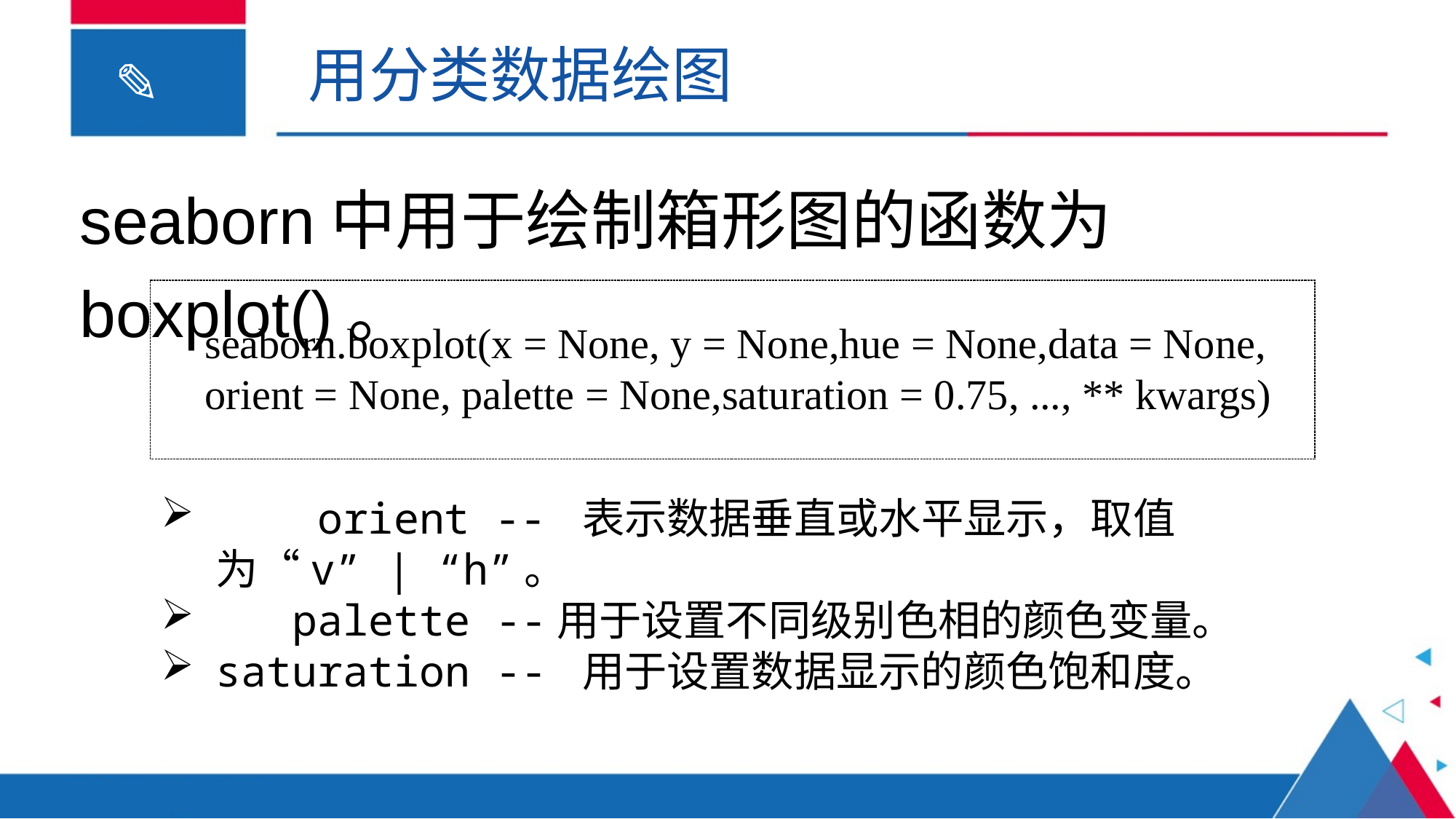

用分类数据绘图
seaborn中用于绘制箱形图的函数为boxplot()。

seaborn.boxplot(x = None, y = None,hue = None,data = None,
orient = None, palette = None,saturation = 0.75, ..., ** kwargs)
    orient -- 表示数据垂直或水平显示，取值为“v” | “h”。
   palette --用于设置不同级别色相的颜色变量。
saturation -- 用于设置数据显示的颜色饱和度。